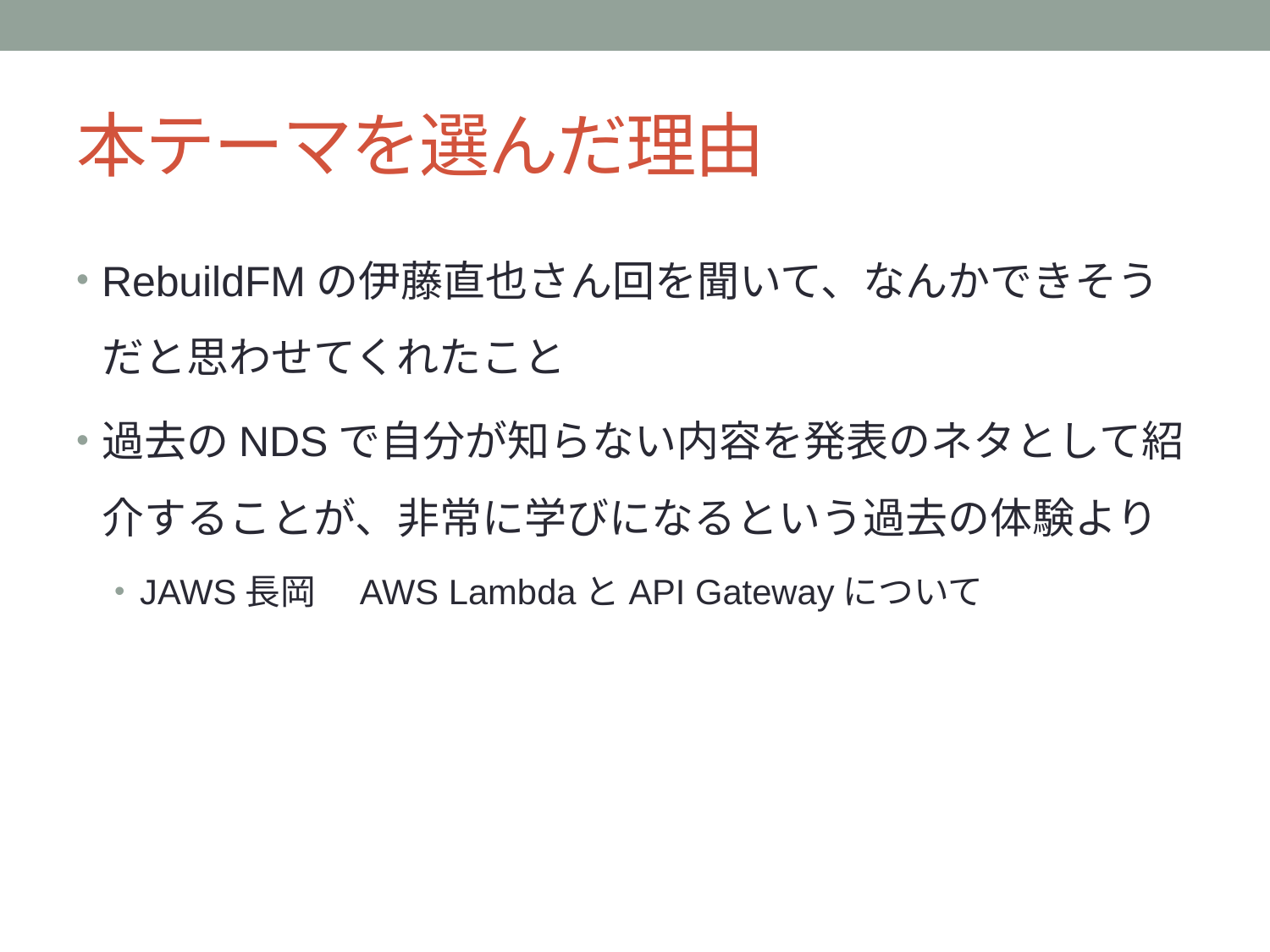

# 本テーマを選んだ理由
RebuildFMの伊藤直也さん回を聞いて、なんかできそうだと思わせてくれたこと
過去のNDSで自分が知らない内容を発表のネタとして紹介することが、非常に学びになるという過去の体験より
JAWS長岡　AWS LambdaとAPI Gatewayについて